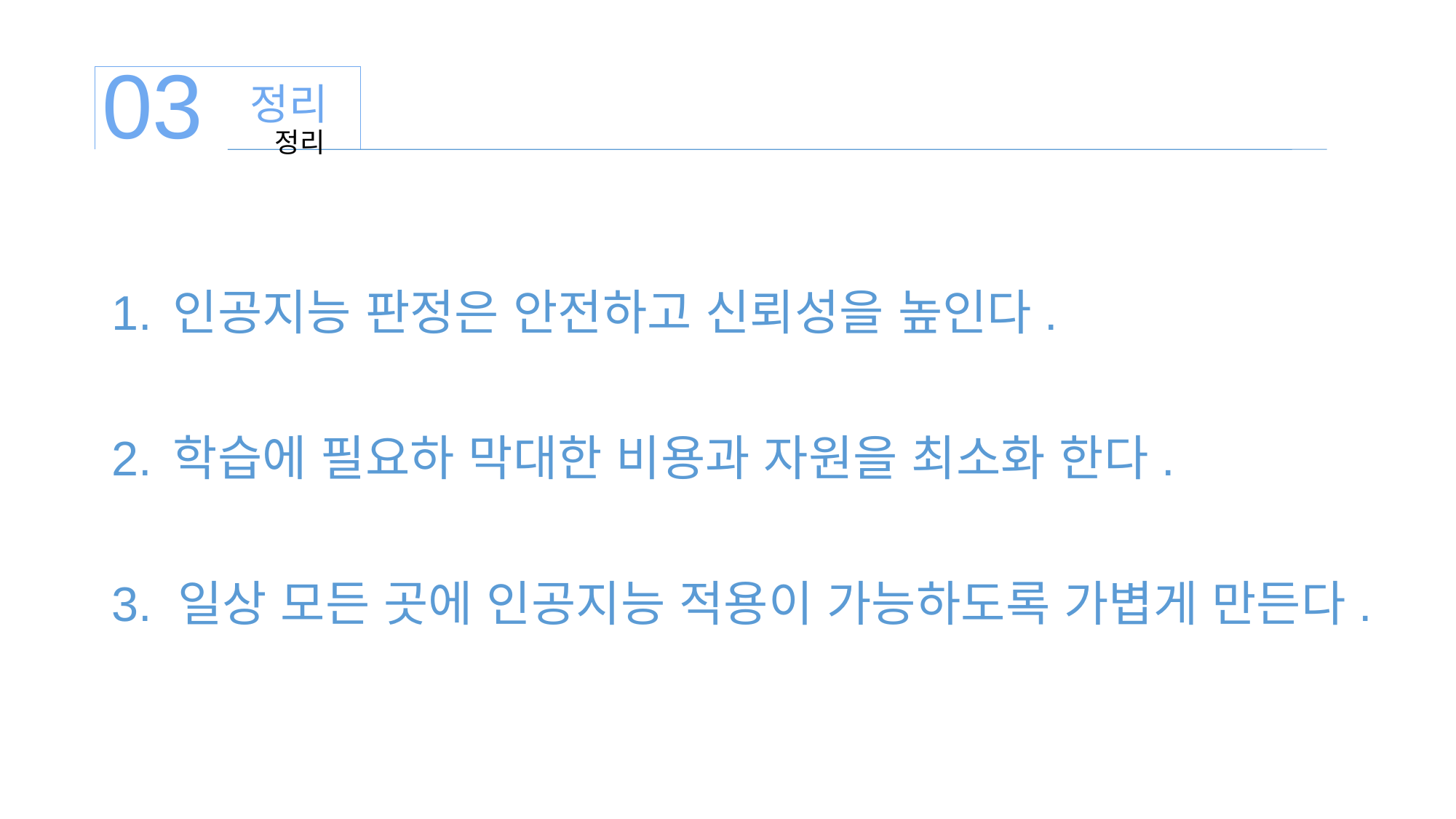

03
정리
정리

인공지능 판정은 안전하고 신뢰성을 높인다.
학습에 필요하 막대한 비용과 자원을 최소화 한다.
 일상 모든 곳에 인공지능 적용이 가능하도록 가볍게 만든다.